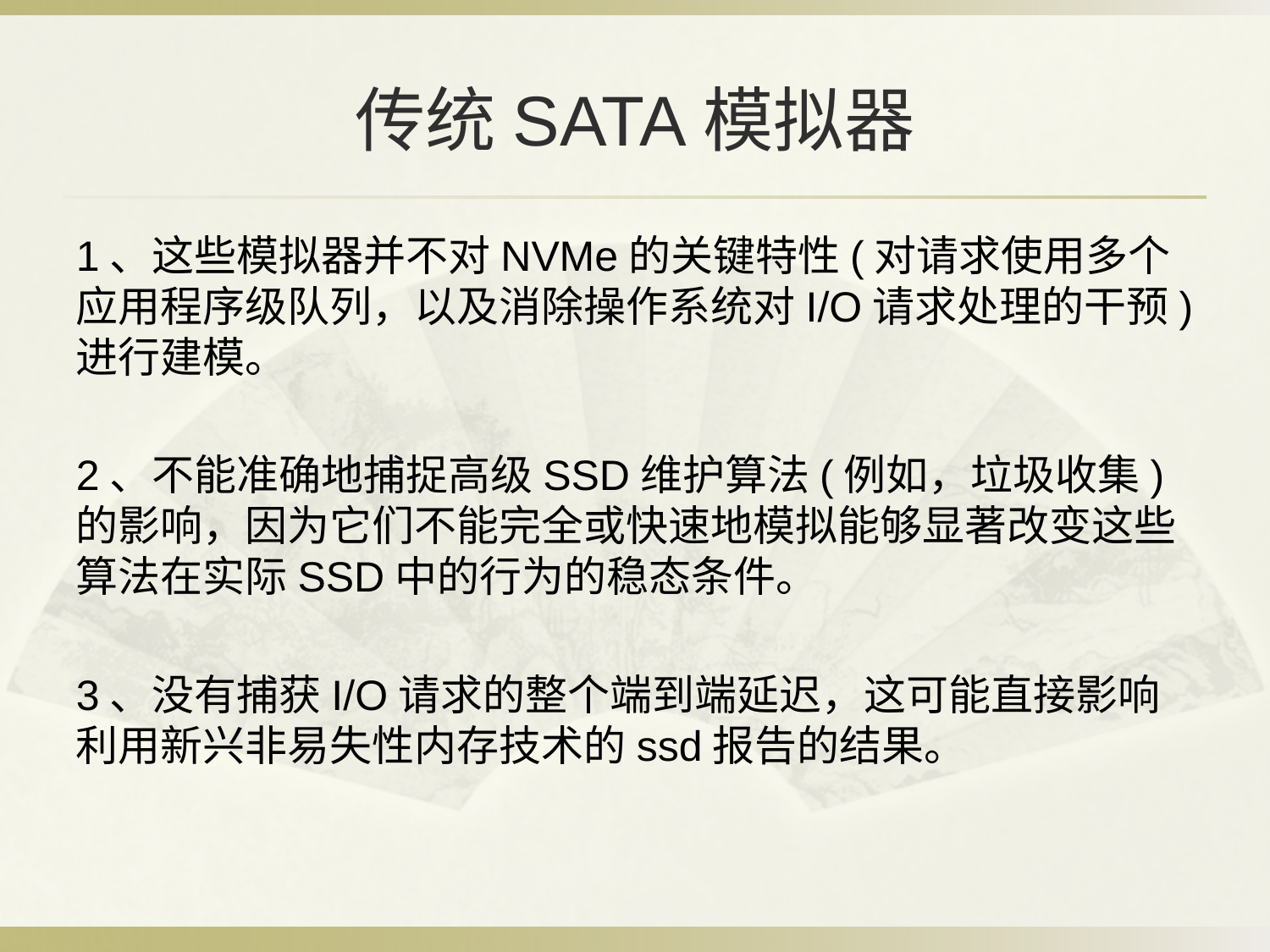

# 传统SATA模拟器
1、这些模拟器并不对NVMe的关键特性(对请求使用多个应用程序级队列，以及消除操作系统对I/O请求处理的干预)进行建模。

2、不能准确地捕捉高级SSD维护算法(例如，垃圾收集)的影响，因为它们不能完全或快速地模拟能够显著改变这些算法在实际SSD中的行为的稳态条件。

3、没有捕获I/O请求的整个端到端延迟，这可能直接影响利用新兴非易失性内存技术的ssd报告的结果。